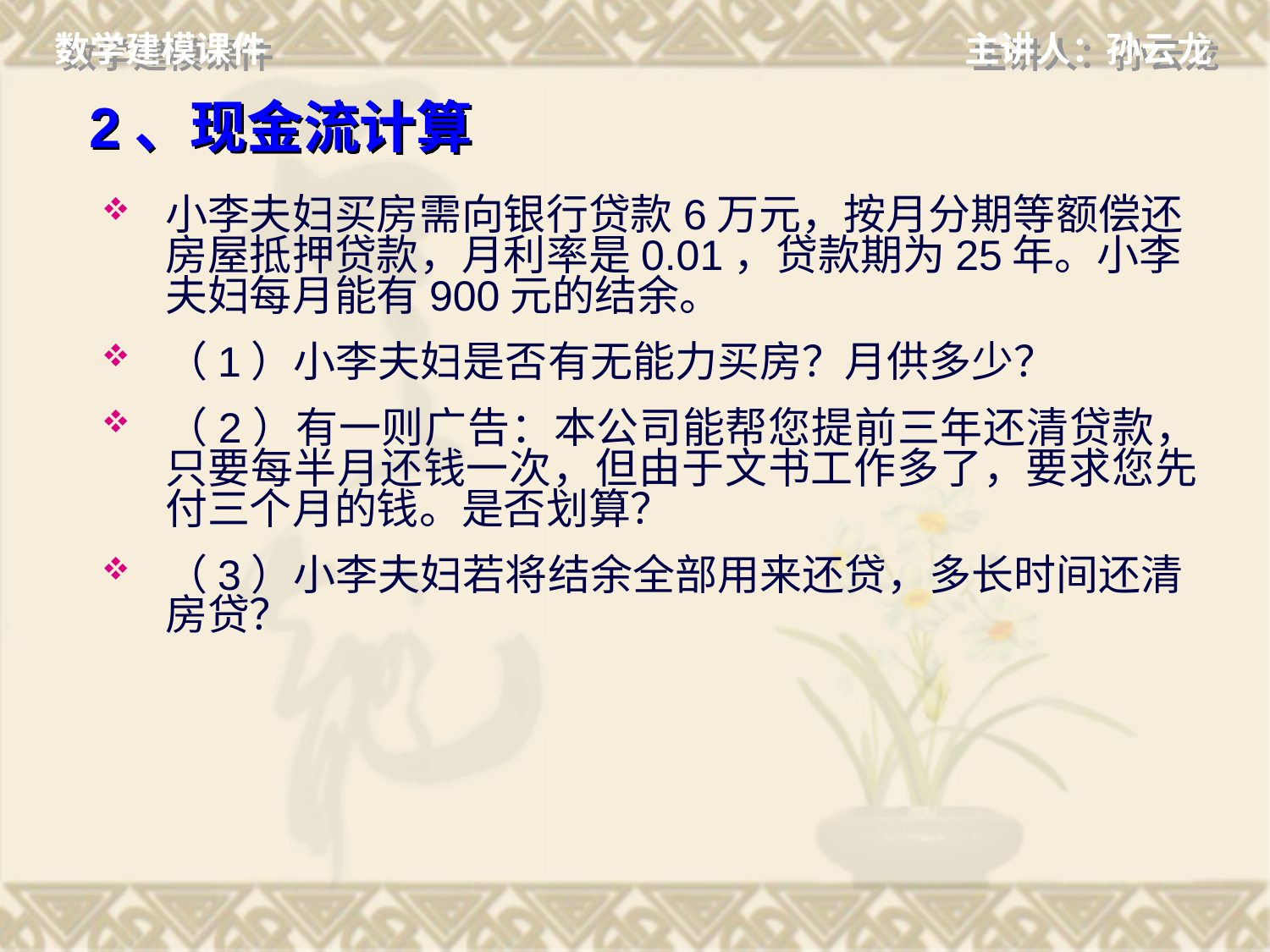

# 2、现金流计算
小李夫妇买房需向银行贷款6万元，按月分期等额偿还房屋抵押贷款，月利率是0.01，贷款期为25年。小李夫妇每月能有900元的结余。
（1）小李夫妇是否有无能力买房？月供多少？
（2）有一则广告：本公司能帮您提前三年还清贷款，只要每半月还钱一次，但由于文书工作多了，要求您先付三个月的钱。是否划算？
（3）小李夫妇若将结余全部用来还贷，多长时间还清房贷？